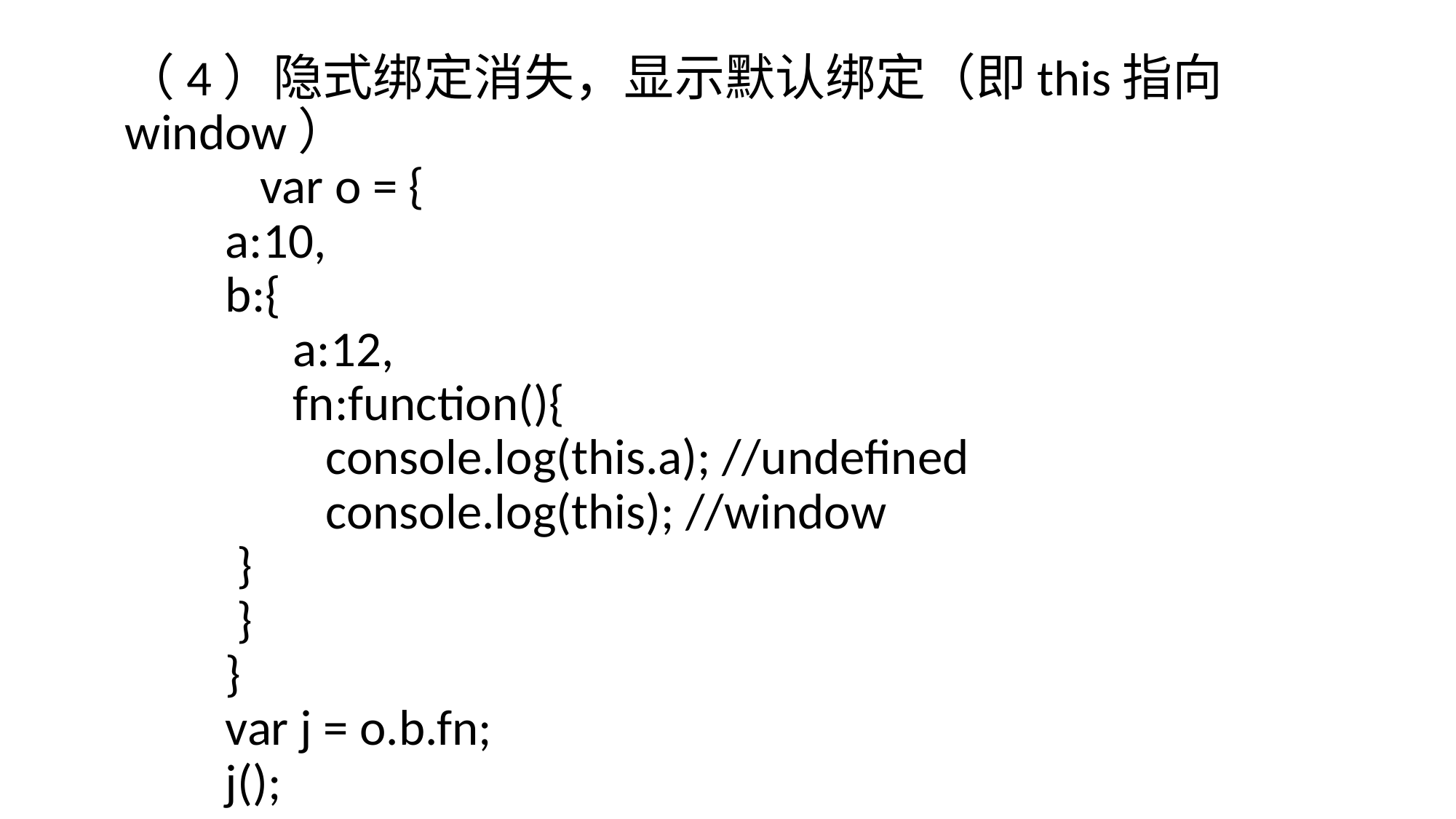

# （4）隐式绑定消失，显示默认绑定（即this指向window） var o = { a:10, b:{ a:12, fn:function(){ console.log(this.a); //undefined console.log(this); //window } } } var j = o.b.fn; j();